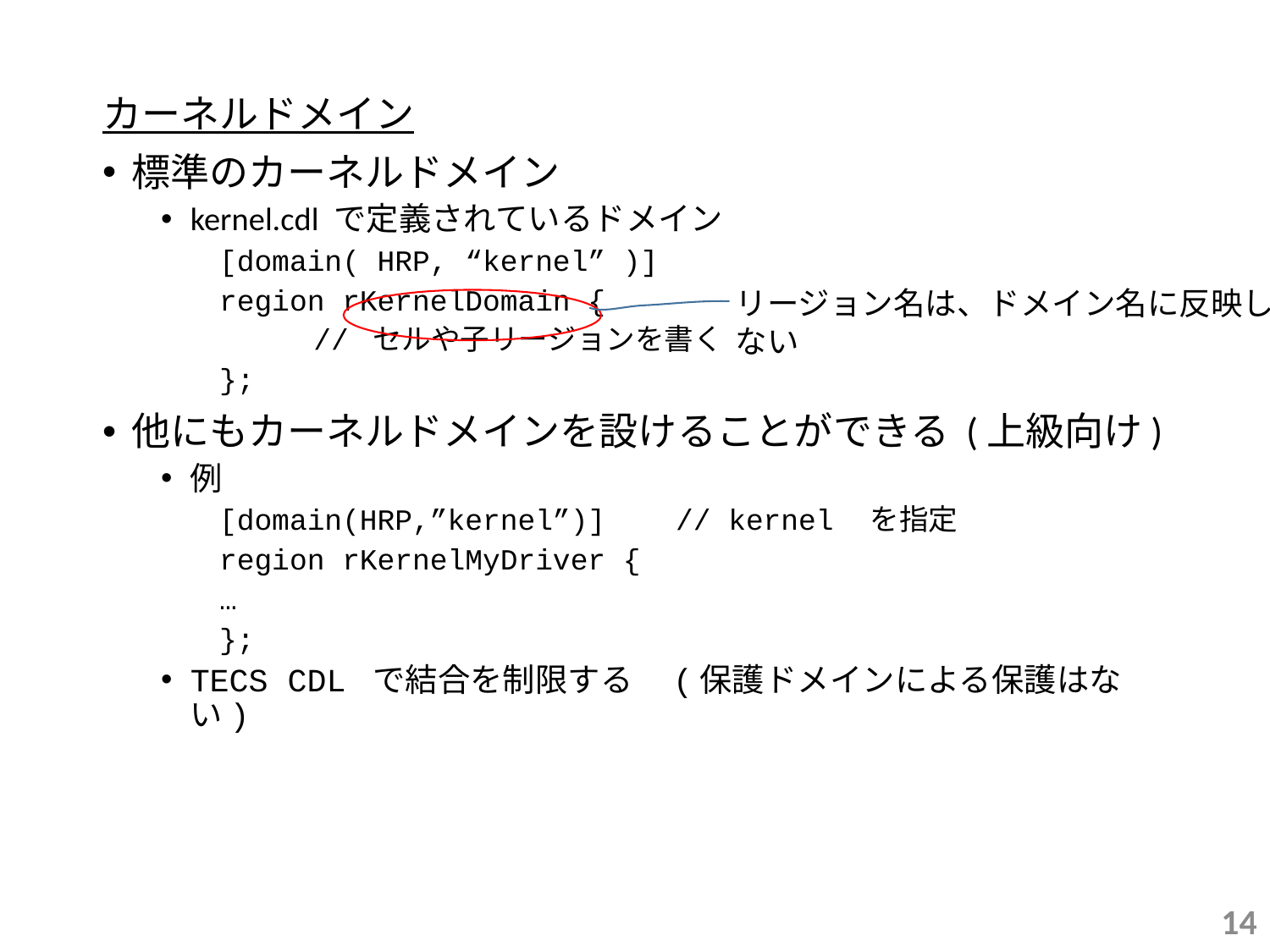

カーネルドメイン
標準のカーネルドメイン
kernel.cdl で定義されているドメイン
[domain( HRP, “kernel” )]
region rKernelDomain {
　　　// セルや子リージョンを書く
};
他にもカーネルドメインを設けることができる (上級向け)
例
[domain(HRP,”kernel”)]    // kernel　を指定
region rKernelMyDriver {
	…
};
TECS CDL で結合を制限する　(保護ドメインによる保護はない)
リージョン名は、ドメイン名に反映しない

14